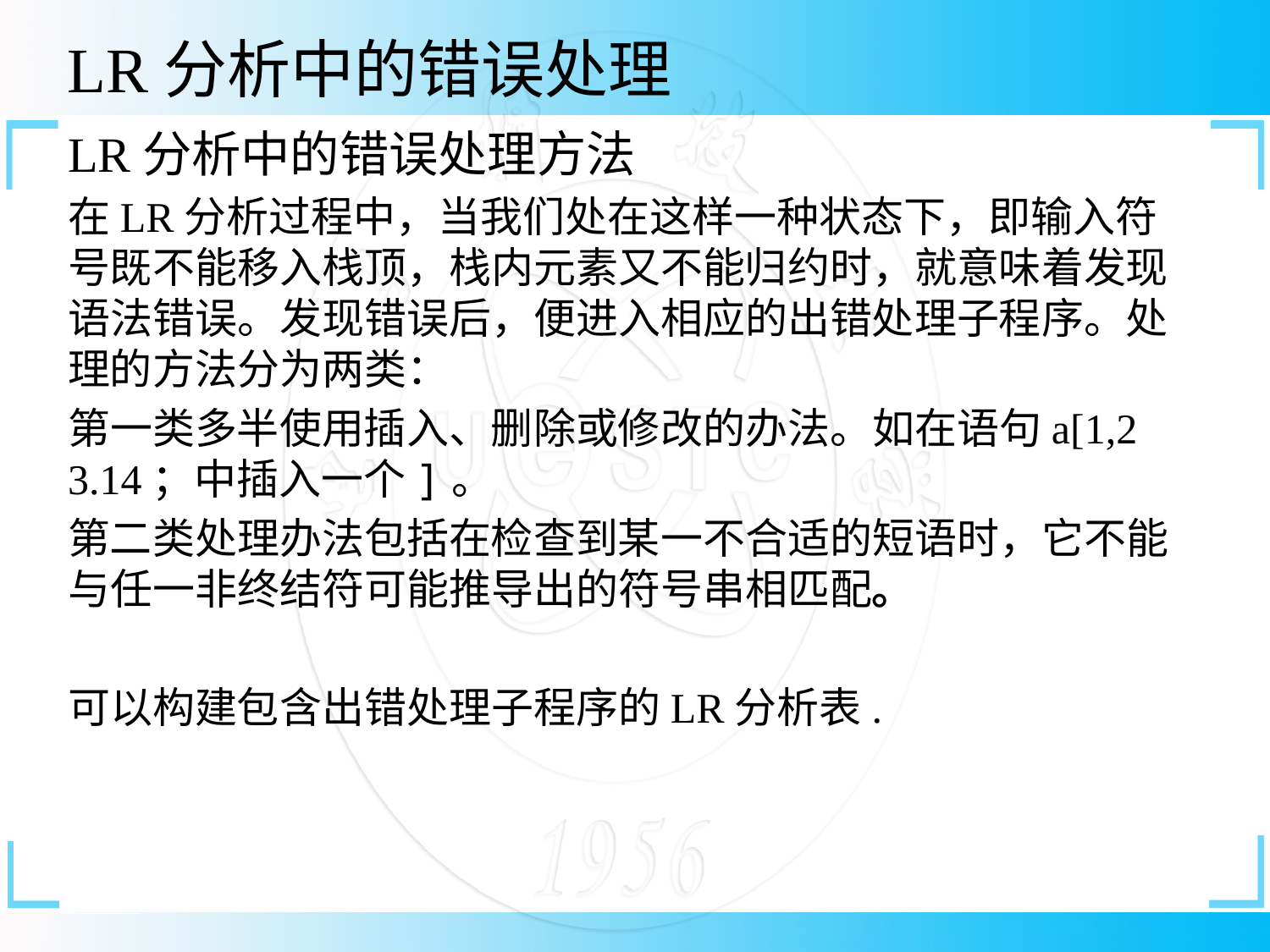

LR分析中的错误处理
LR分析中的错误处理方法
在LR分析过程中，当我们处在这样一种状态下，即输入符号既不能移入栈顶，栈内元素又不能归约时，就意味着发现语法错误。发现错误后，便进入相应的出错处理子程序。处理的方法分为两类：
第一类多半使用插入、删除或修改的办法。如在语句a[1,2 3.14；中插入一个]。
第二类处理办法包括在检查到某一不合适的短语时，它不能与任一非终结符可能推导出的符号串相匹配。

可以构建包含出错处理子程序的LR分析表.